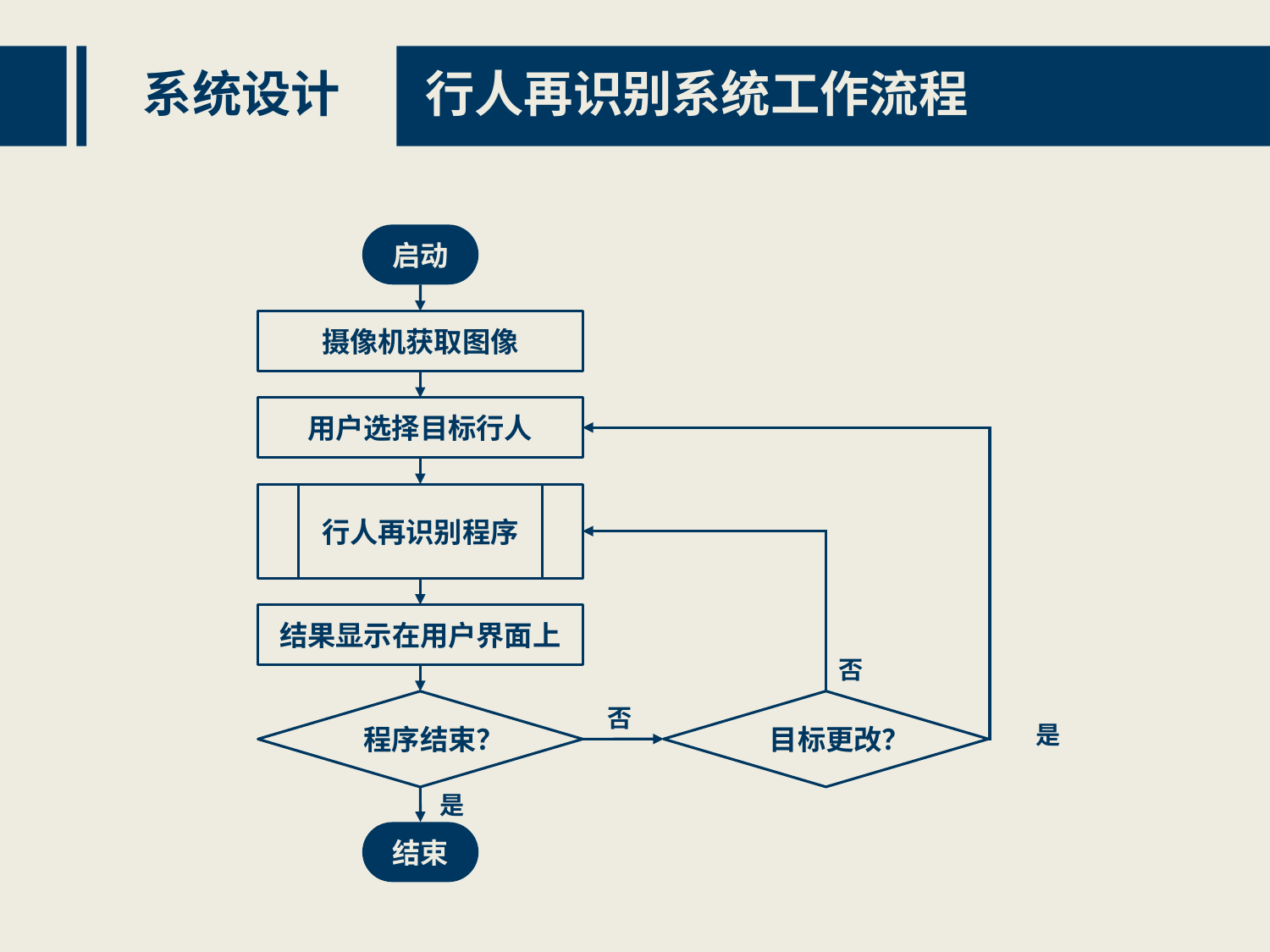

# 系统设计
行人再识别系统工作流程
启动
摄像机获取图像
用户选择目标行人
行人再识别程序
结果显示在用户界面上
否
目标更改？
程序结束？
否
是
是
结束